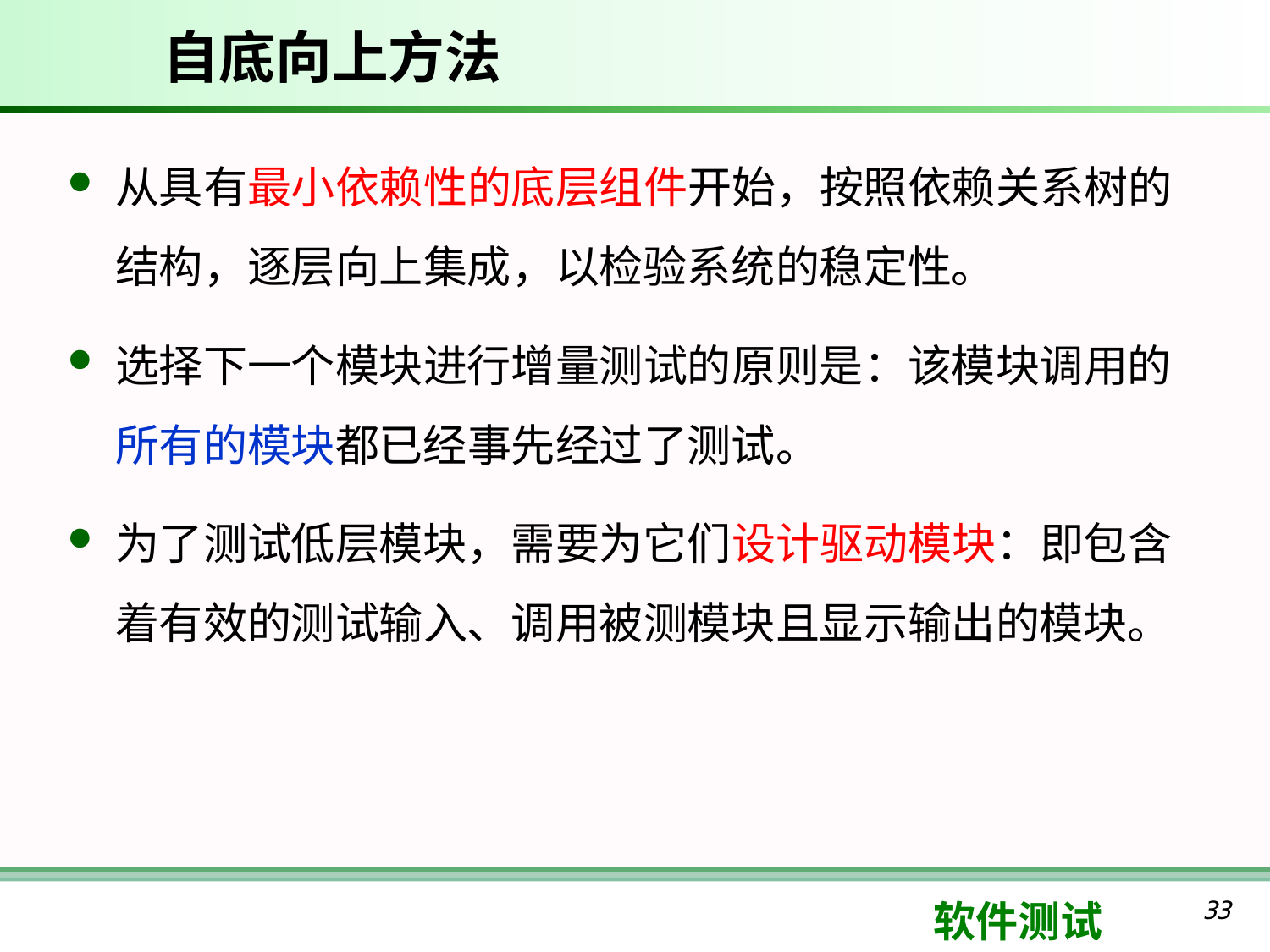

自底向上方法
从具有最小依赖性的底层组件开始，按照依赖关系树的结构，逐层向上集成，以检验系统的稳定性。
选择下一个模块进行增量测试的原则是：该模块调用的所有的模块都已经事先经过了测试。
为了测试低层模块，需要为它们设计驱动模块：即包含着有效的测试输入、调用被测模块且显示输出的模块。
33